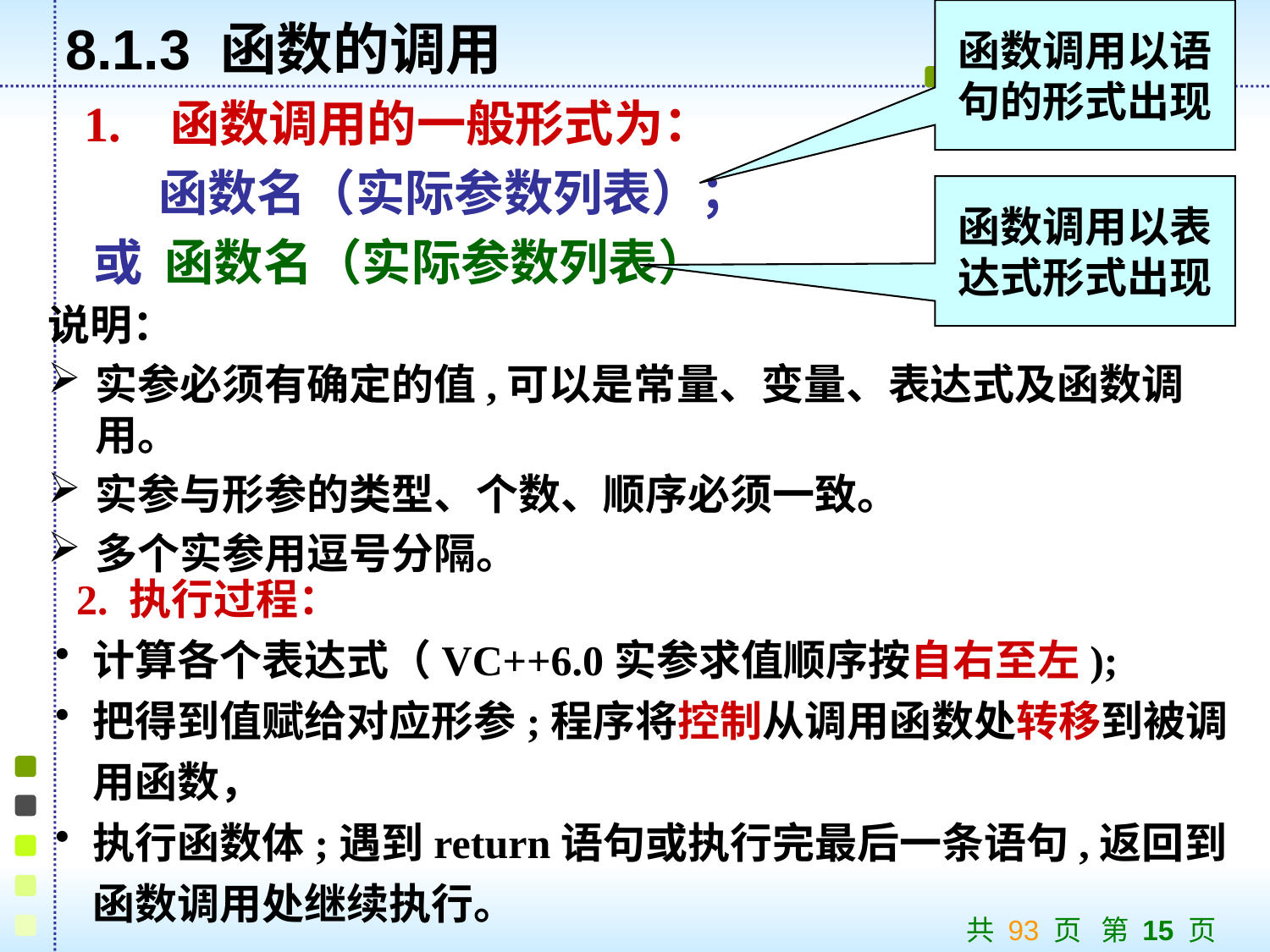

# 8.1.3 函数的调用
函数调用以语句的形式出现
   1.   函数调用的一般形式为：
         函数名（实际参数列表）；
   或  函数名（实际参数列表）
说明：
实参必须有确定的值,可以是常量、变量、表达式及函数调用。
实参与形参的类型、个数、顺序必须一致。
多个实参用逗号分隔。
函数调用以表达式形式出现
  2. 执行过程：
计算各个表达式（VC++6.0实参求值顺序按自右至左);
把得到值赋给对应形参;程序将控制从调用函数处转移到被调用函数，
执行函数体;遇到return语句或执行完最后一条语句,返回到函数调用处继续执行。
共 93 页   第 15 页